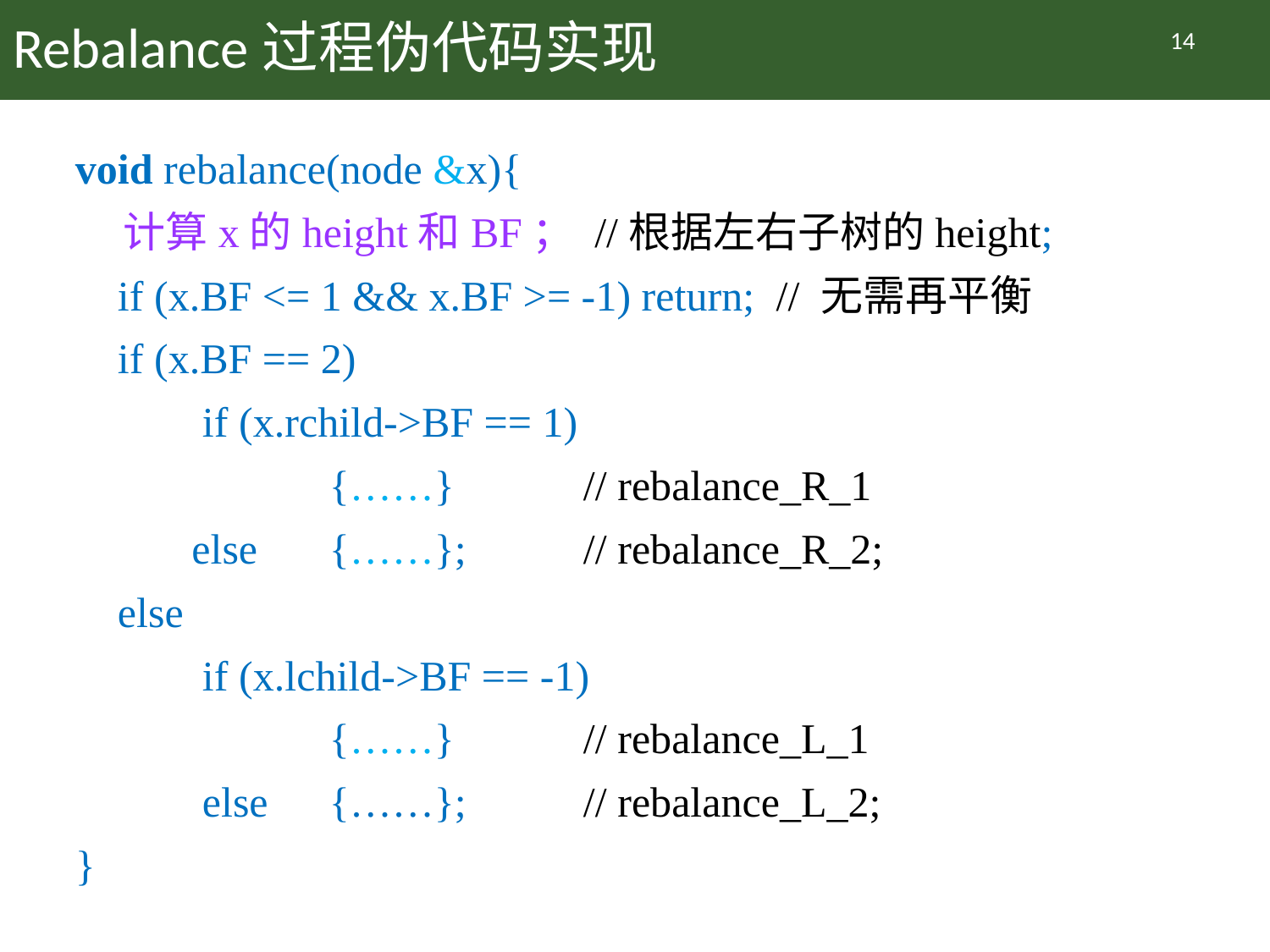

# Rebalance过程伪代码实现
14
void rebalance(node &x){
    计算x的height和BF； //根据左右子树的height;
    if (x.BF <= 1 && x.BF >= -1) return;  // 无需再平衡
    if (x.BF == 2)
	if (x.rchild->BF == 1)
                   	{……}  	// rebalance_R_1
           else 	{……}; 	// rebalance_R_2;
    else
	if (x.lchild->BF == -1)
	        	{……} 	// rebalance_L_1
	else 	{……}; 	// rebalance_L_2;
}